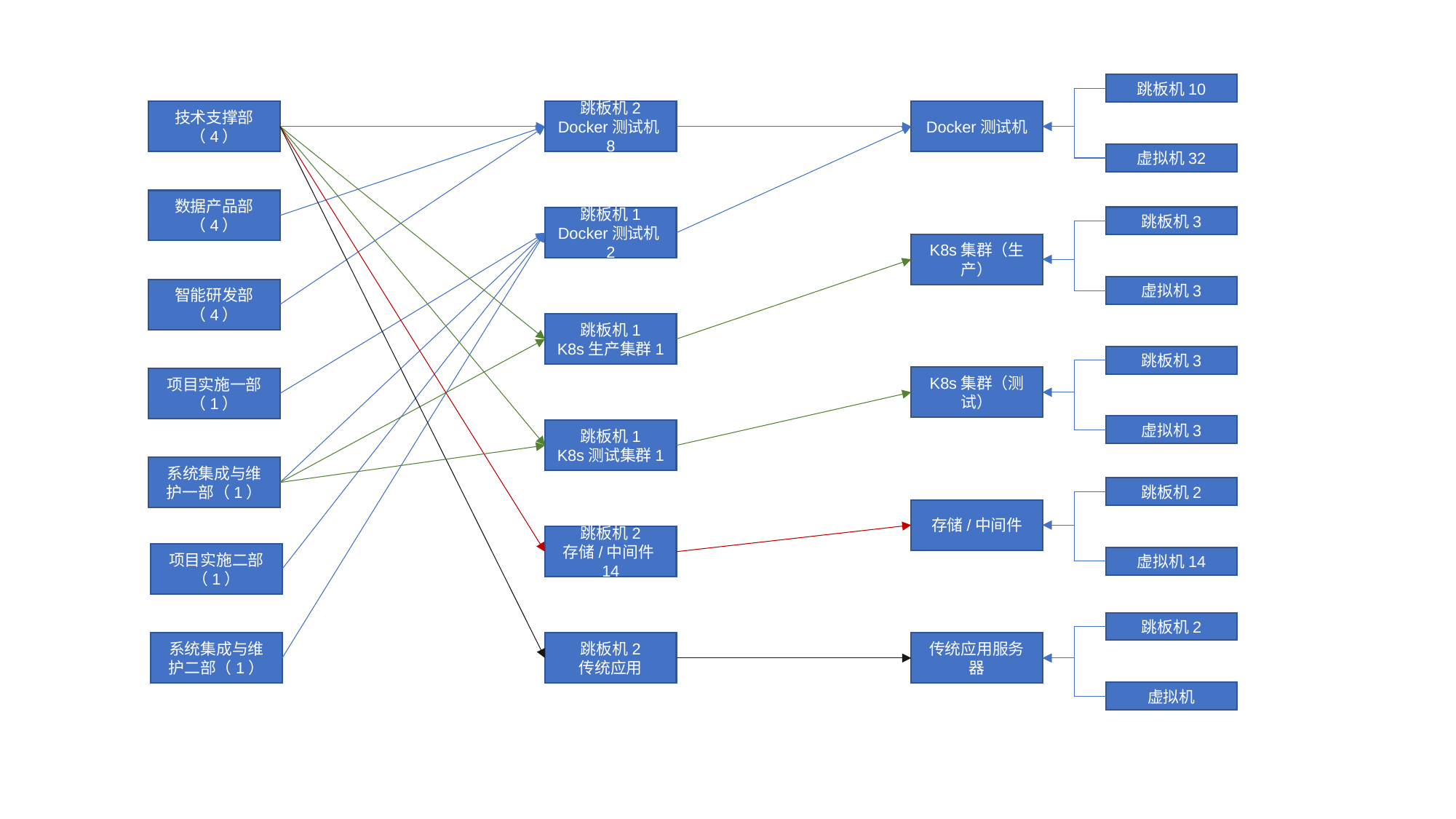

跳板机10
技术支撑部（4）
跳板机2
Docker测试机8
Docker测试机
虚拟机32
数据产品部（4）
跳板机3
跳板机1
Docker测试机2
K8s集群（生产）
虚拟机3
智能研发部（4）
跳板机1
K8s生产集群1
跳板机3
K8s集群（测试）
项目实施一部（1）
虚拟机3
跳板机1
K8s测试集群1
系统集成与维护一部（1）
跳板机2
存储/中间件
跳板机2
存储/中间件14
项目实施二部（1）
虚拟机14
跳板机2
系统集成与维护二部（1）
跳板机2
传统应用
传统应用服务器
虚拟机